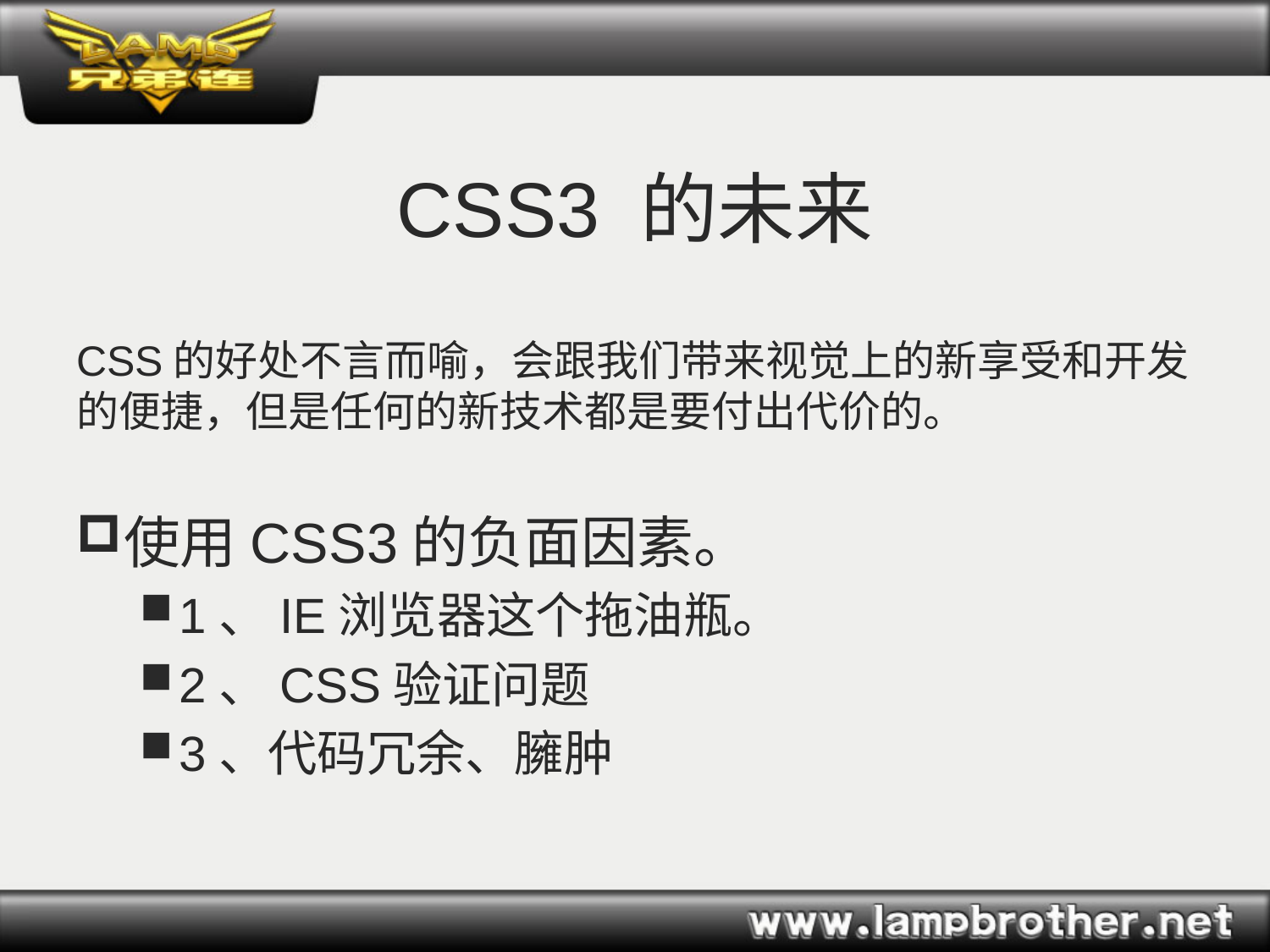

# CSS3 的未来
CSS的好处不言而喻，会跟我们带来视觉上的新享受和开发的便捷，但是任何的新技术都是要付出代价的。

使用CSS3的负面因素。
1、IE浏览器这个拖油瓶。
2、CSS验证问题
3、代码冗余、臃肿